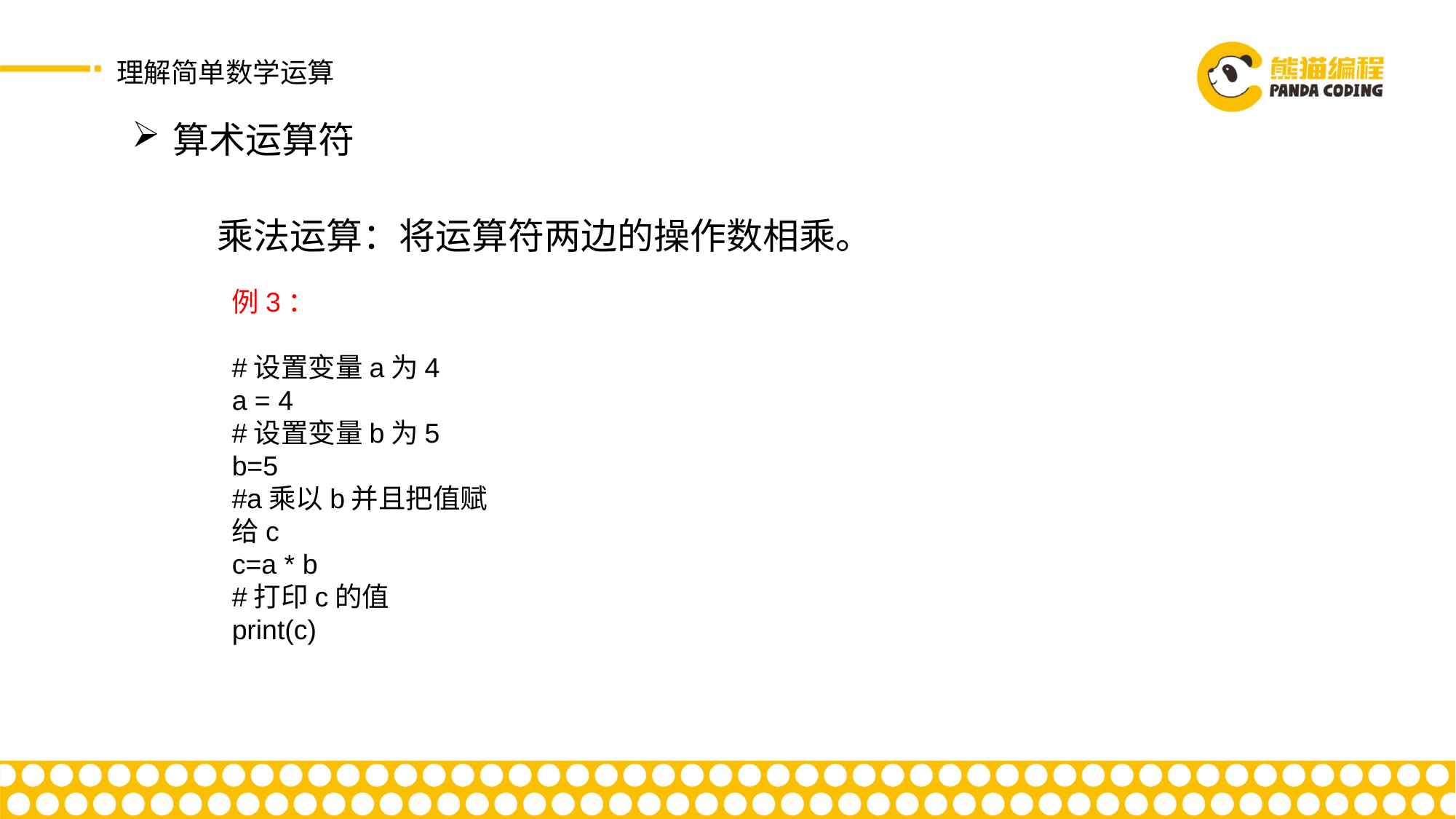

理解简单数学运算
算术运算符
乘法运算：将运算符两边的操作数相乘。
例3：

#设置变量a为4
a = 4
#设置变量b为5
b=5
#a乘以b并且把值赋给c
c=a * b
#打印c的值
print(c)